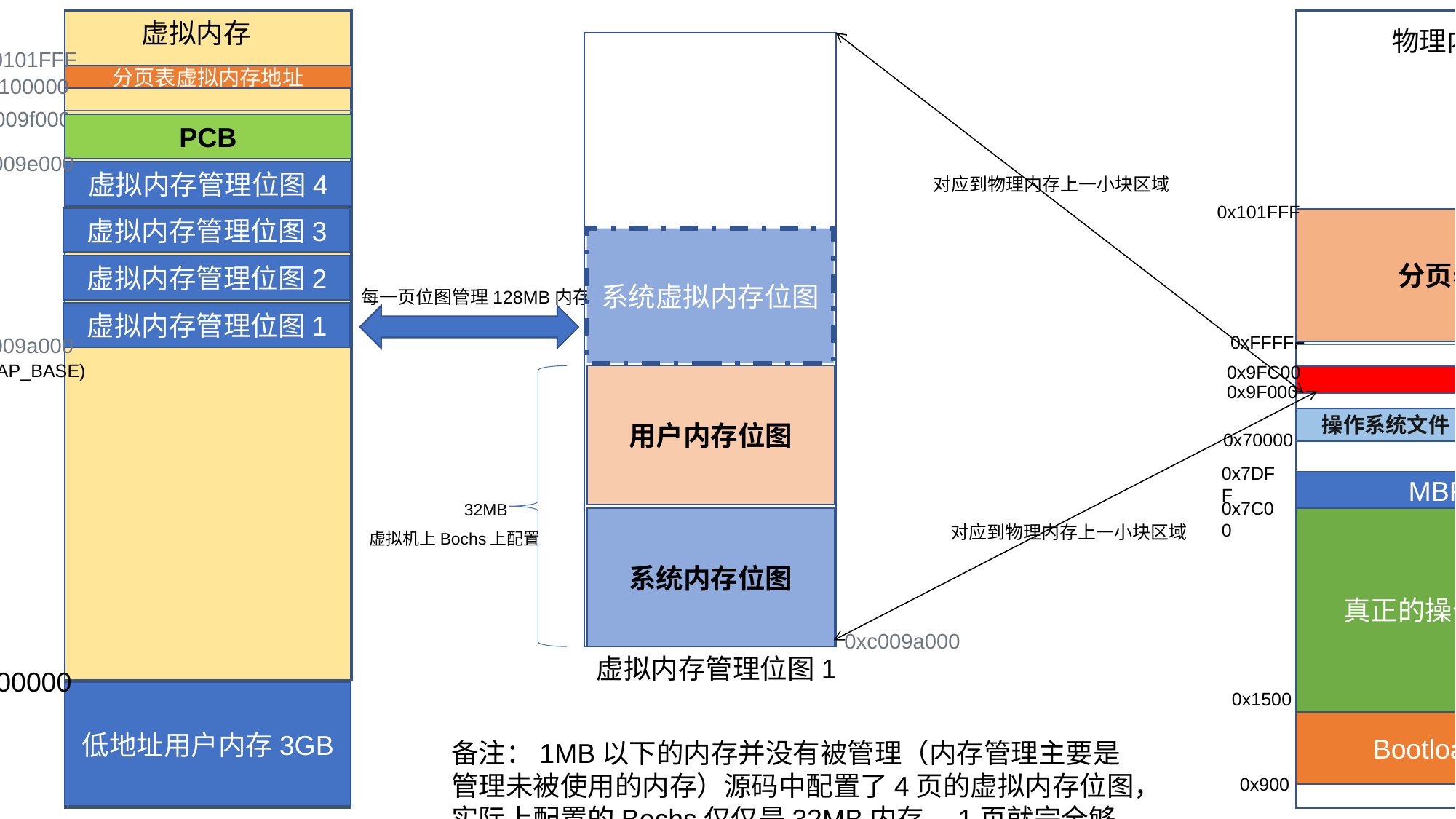

虚拟内存

物理内存

0xc0101FFF
分页表虚拟内存地址
0xc0100000
0xc009f000
PCB
0xc009e000
虚拟内存管理位图4
对应到物理内存上一小块区域
0x101FFF
虚拟内存管理位图3
分页表
系统虚拟内存位图
虚拟内存管理位图2
每一页位图管理128MB内存
虚拟内存管理位图1

0xFFFFF
0xc009a000
(MEM_BITMAP_BASE)
0x9FC00

用户内存位图

0x9F000
操作系统文件kernel.bin
0x70000
0x7DFF
MBR
0x7C00
32MB
系统内存位图
真正的操作系统
对应到物理内存上一小块区域
虚拟机上Bochs上配置
0xc009a000
虚拟内存管理位图1
0xc0000000
低地址用户内存3GB
0x1500
Bootloader
备注：1MB以下的内存并没有被管理（内存管理主要是管理未被使用的内存）源码中配置了4页的虚拟内存位图，实际上配置的Bochs仅仅是32MB内存，1页就完全够用了
0x900